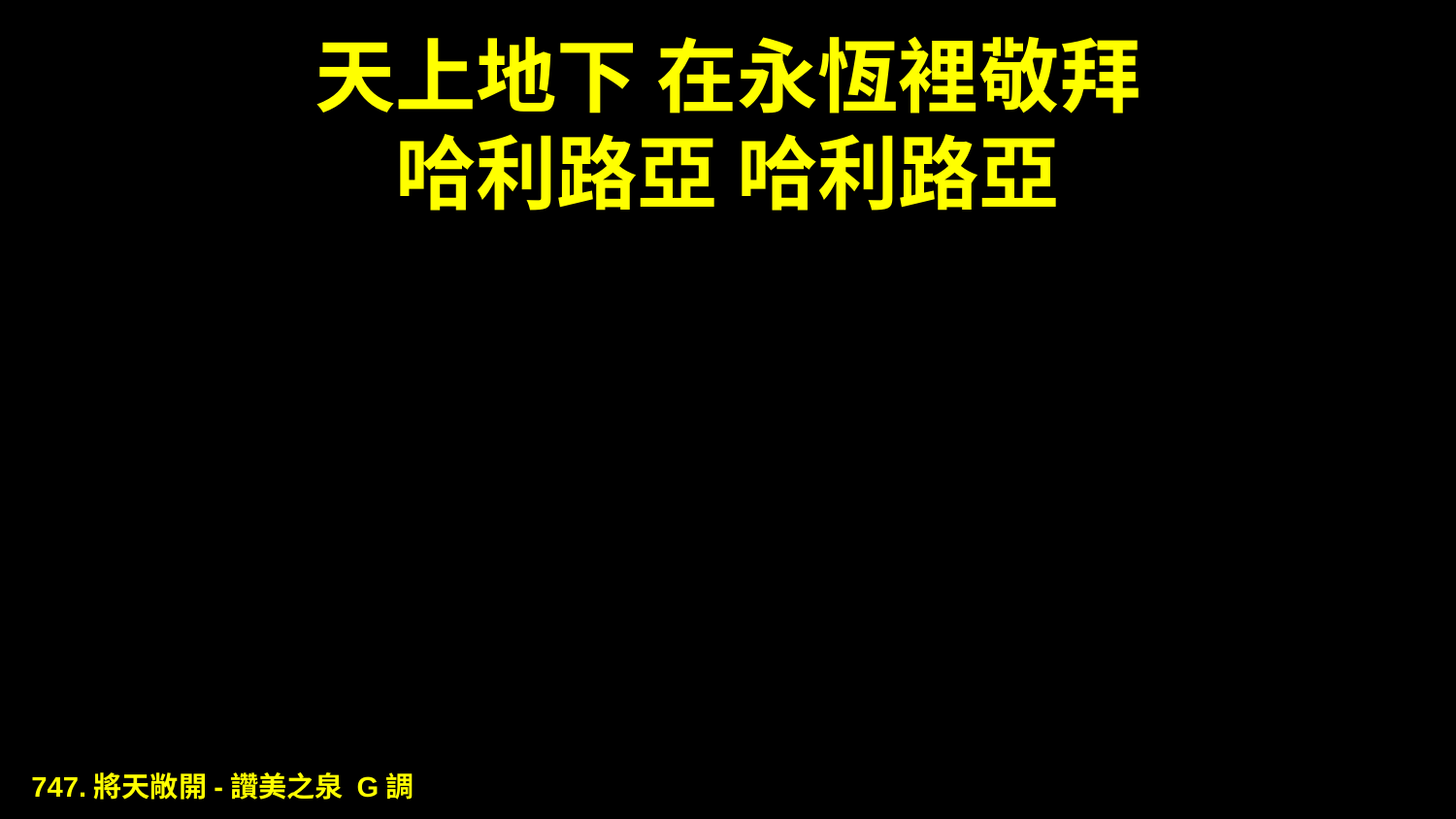

# 天上地下 在永恆裡敬拜 哈利路亞 哈利路亞
747.將天敞開-讚美之泉 G調